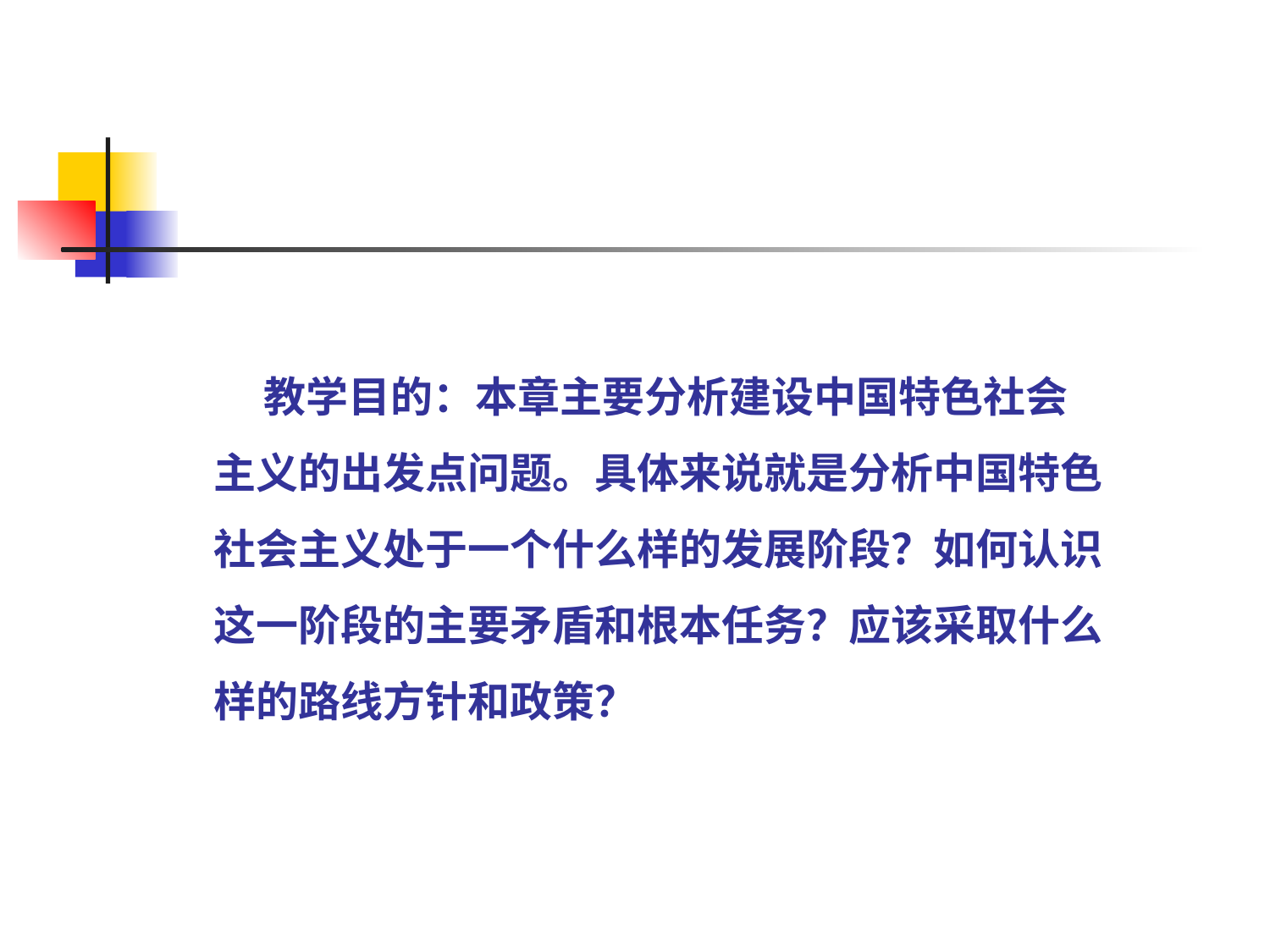

教学目的：本章主要分析建设中国特色社会主义的出发点问题。具体来说就是分析中国特色社会主义处于一个什么样的发展阶段？如何认识这一阶段的主要矛盾和根本任务？应该采取什么样的路线方针和政策？